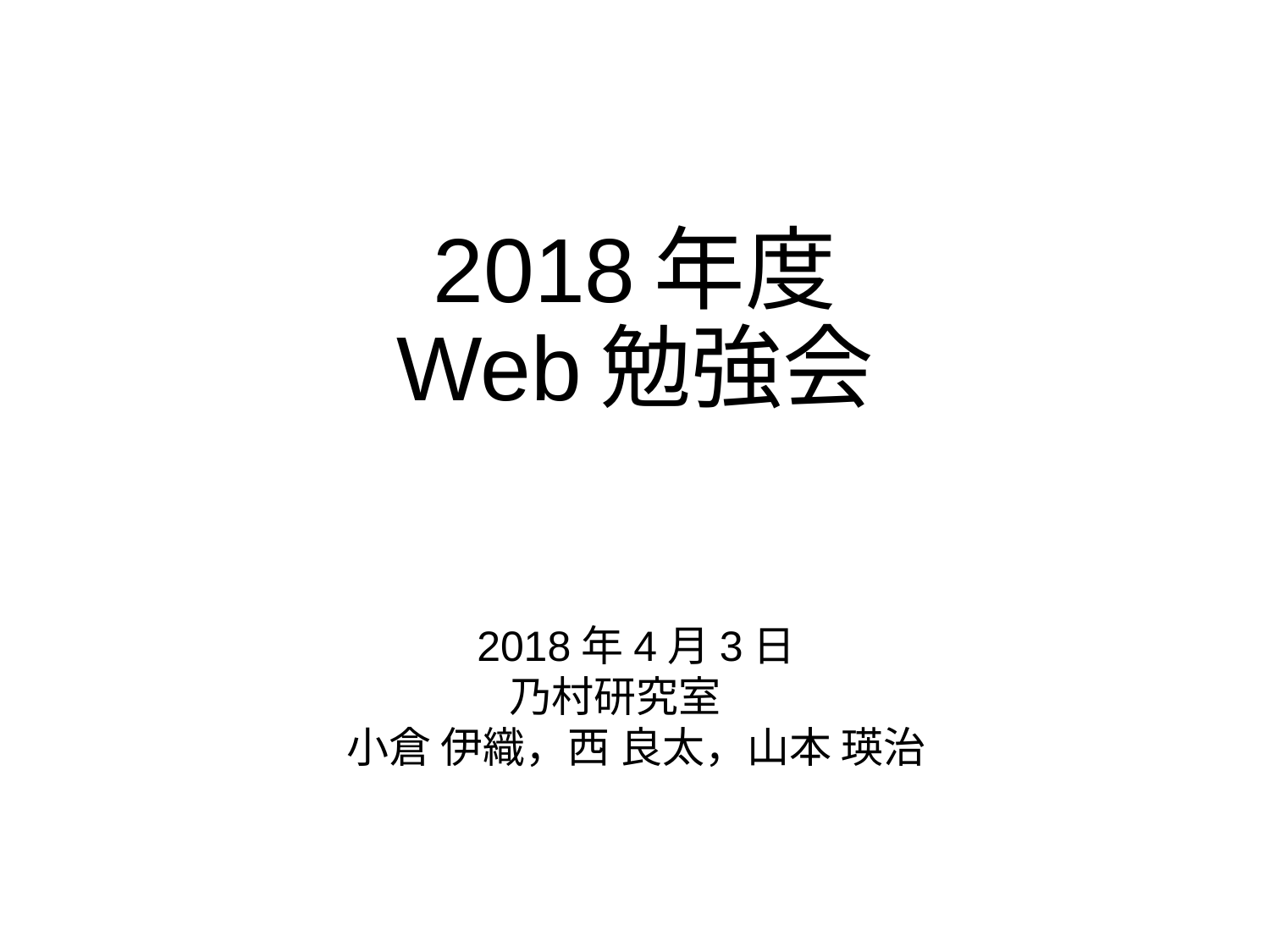

# 2018年度 Web勉強会
2018年4月3日
乃村研究室
小倉 伊織，西 良太，山本 瑛治